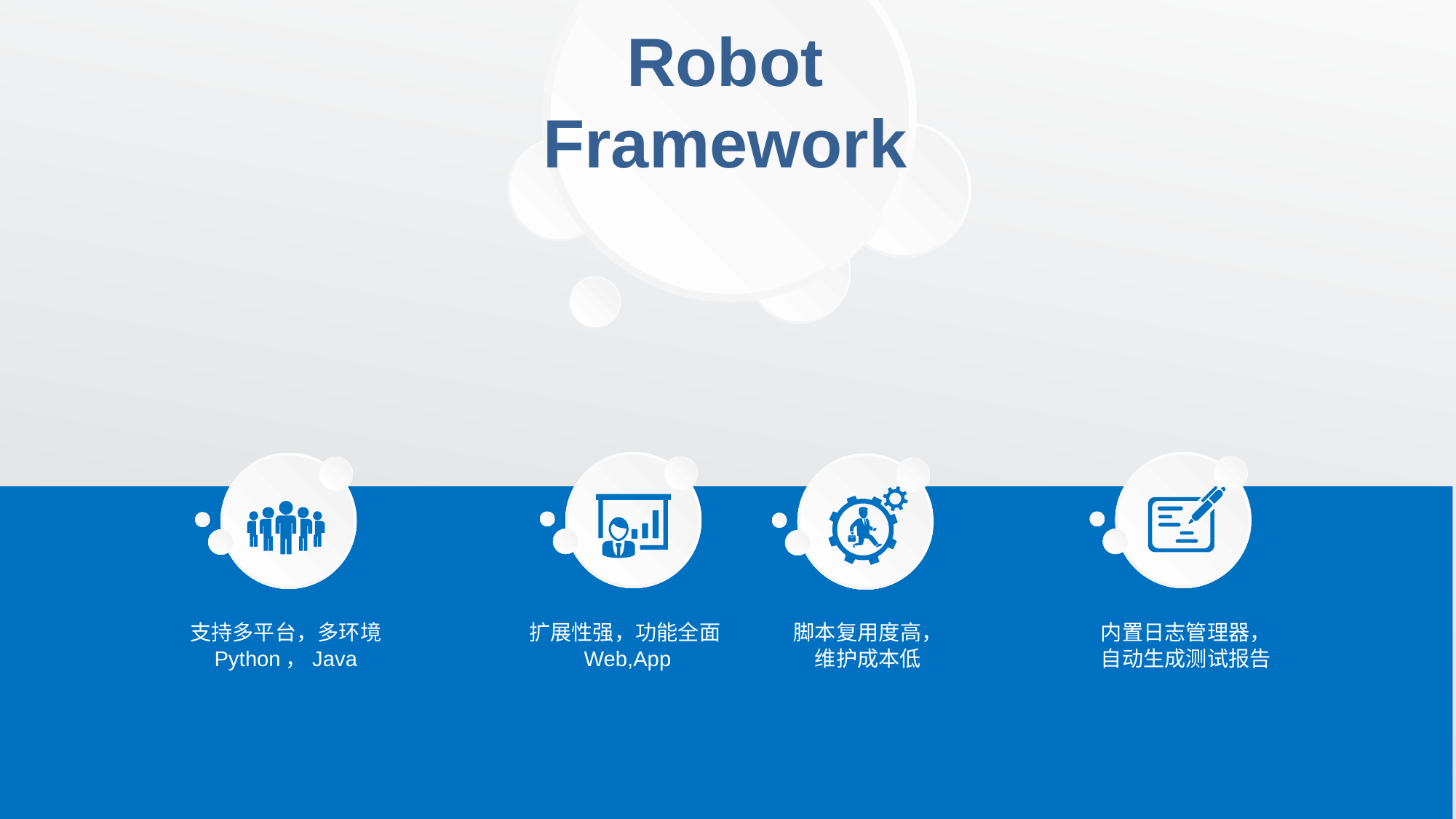

Robot Framework

支持多平台，多环境
Python，Java
扩展性强，功能全面Web,App
脚本复用度高，
维护成本低
内置日志管理器，
自动生成测试报告